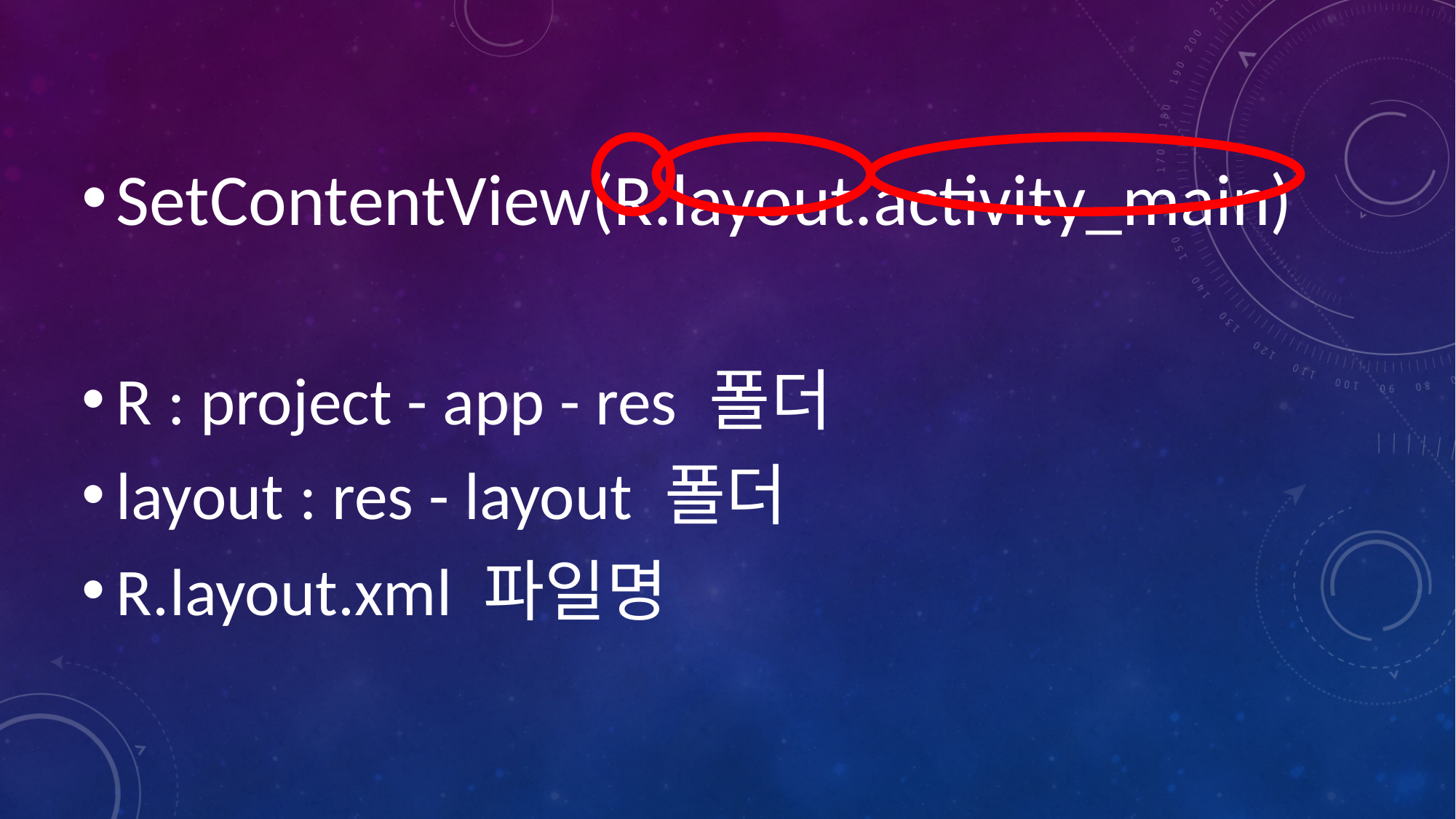

SetContentView(R.layout.activity_main)

R : project - app - res 폴더
layout : res - layout 폴더
R.layout.xml 파일명